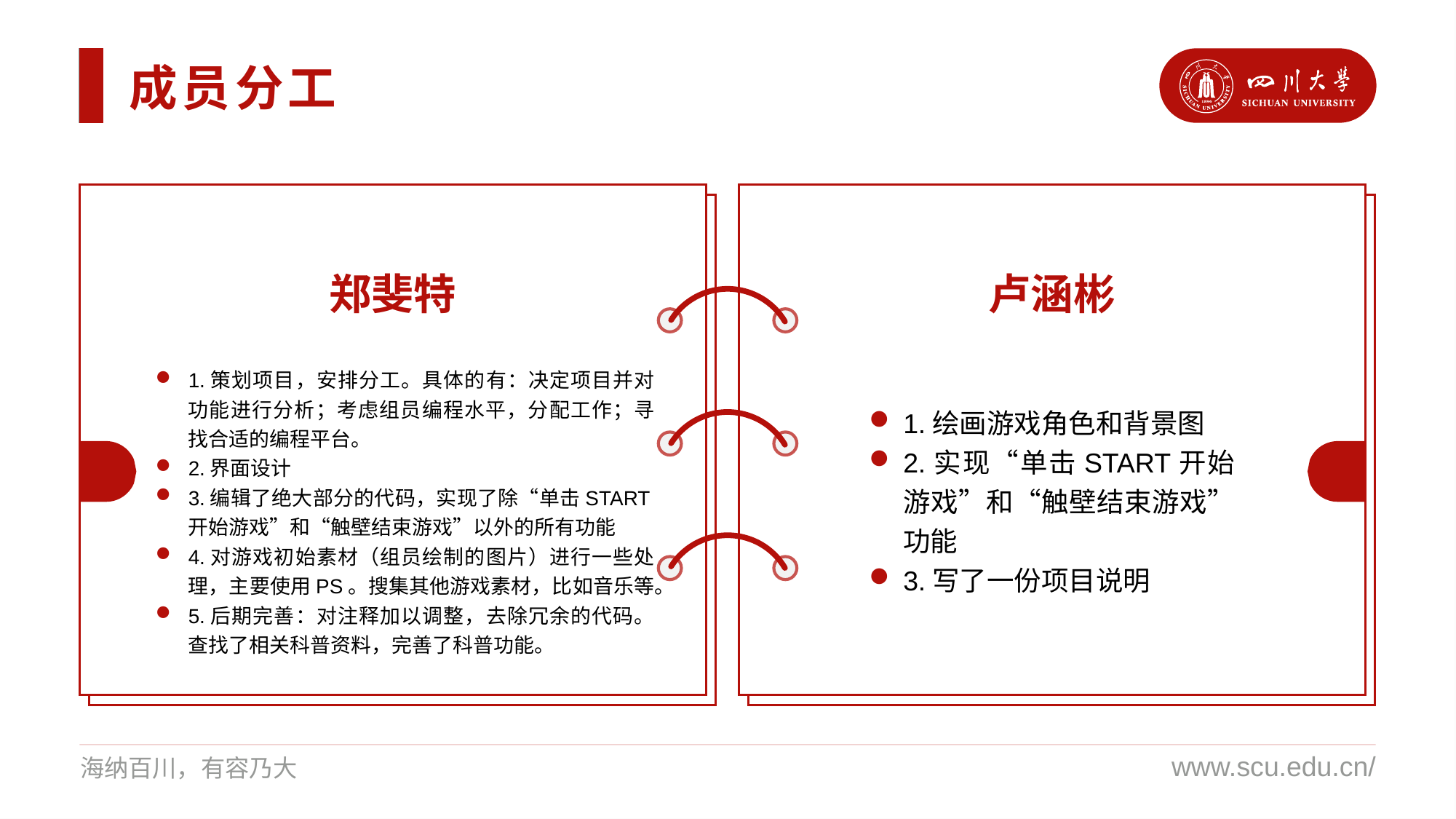

成员分工
郑斐特
卢涵彬

1.策划项目，安排分工。具体的有：决定项目并对功能进行分析；考虑组员编程水平，分配工作；寻找合适的编程平台。
2.界面设计
3.编辑了绝大部分的代码，实现了除“单击START开始游戏”和“触壁结束游戏”以外的所有功能
4.对游戏初始素材（组员绘制的图片）进行一些处理，主要使用PS。搜集其他游戏素材，比如音乐等。
5.后期完善：对注释加以调整，去除冗余的代码。查找了相关科普资料，完善了科普功能。
1.绘画游戏角色和背景图
2.实现“单击START开始游戏”和“触壁结束游戏” 功能
3.写了一份项目说明